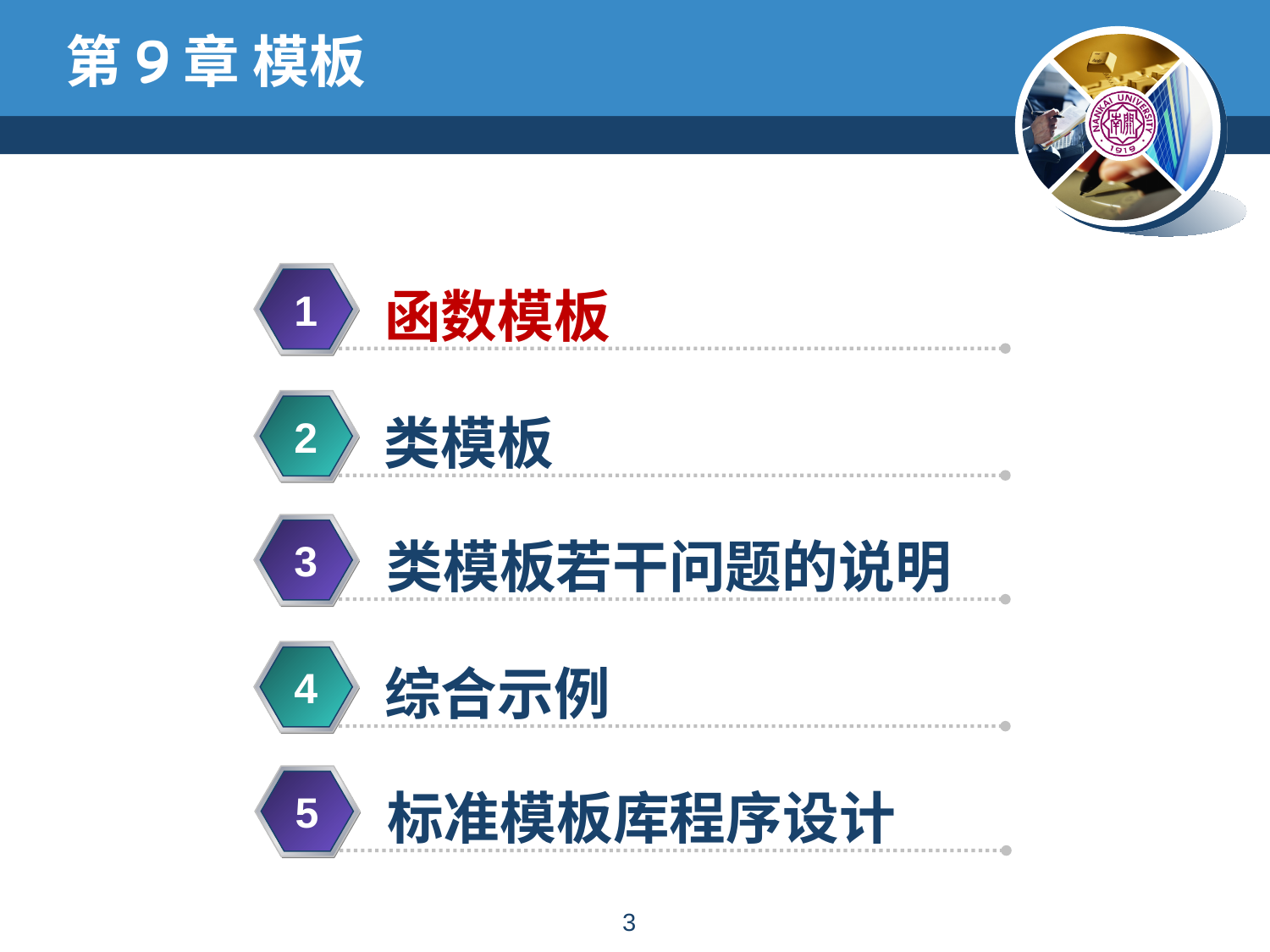

# 第9章 模板

函数模板
1

类模板
2

类模板若干问题的说明
3

综合示例
4

标准模板库程序设计
5

3